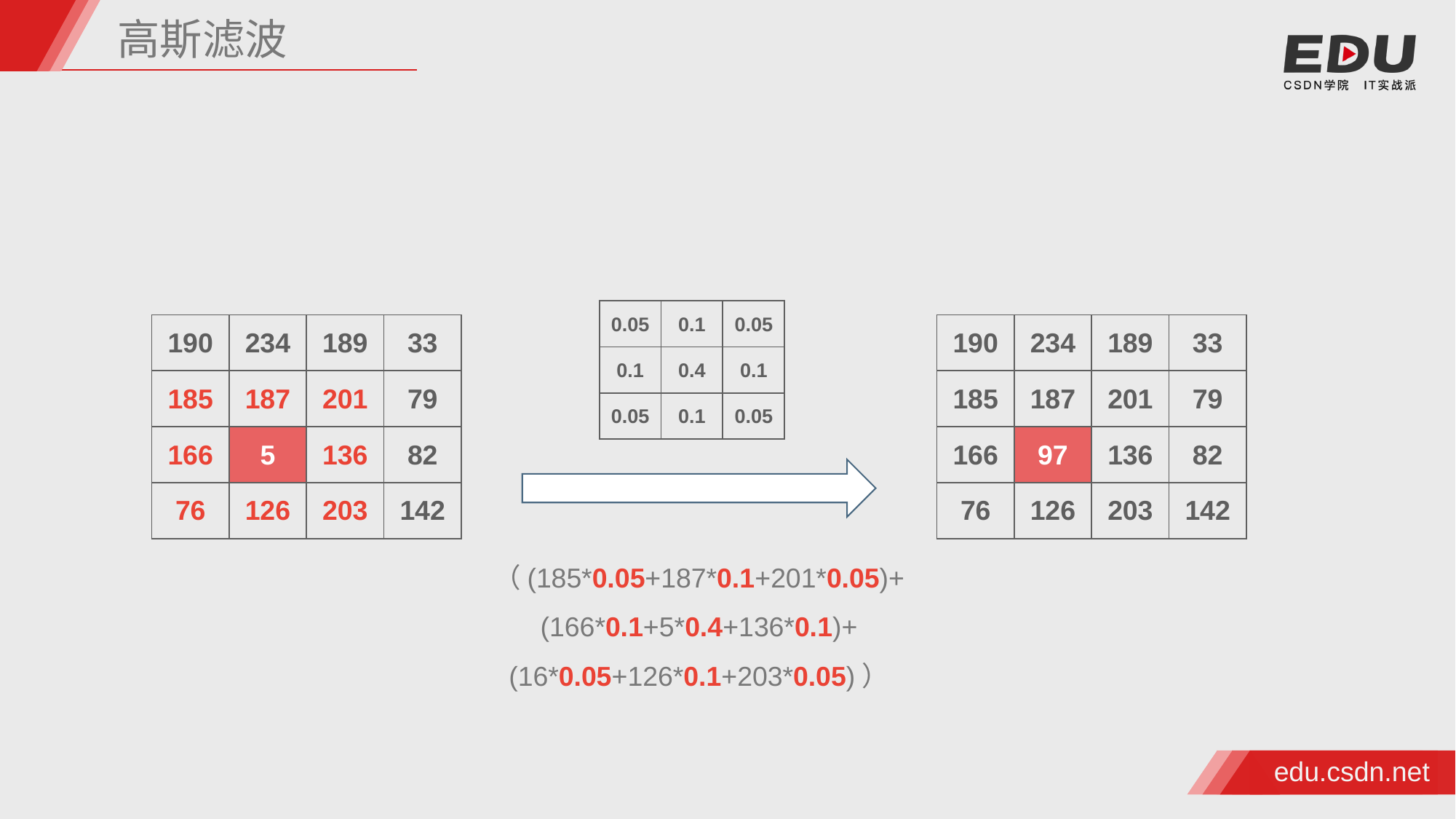

高斯滤波

| 0.05 | 0.1 | 0.05 |
| --- | --- | --- |
| 0.1 | 0.4 | 0.1 |
| 0.05 | 0.1 | 0.05 |
| 190 | 234 | 189 | 33 |
| --- | --- | --- | --- |
| 185 | 187 | 201 | 79 |
| 166 | 5 | 136 | 82 |
| 76 | 126 | 203 | 142 |
| 190 | 234 | 189 | 33 |
| --- | --- | --- | --- |
| 185 | 187 | 201 | 79 |
| 166 | 97 | 136 | 82 |
| 76 | 126 | 203 | 142 |

（(185*0.05+187*0.1+201*0.05)+
(166*0.1+5*0.4+136*0.1)+
(16*0.05+126*0.1+203*0.05)）